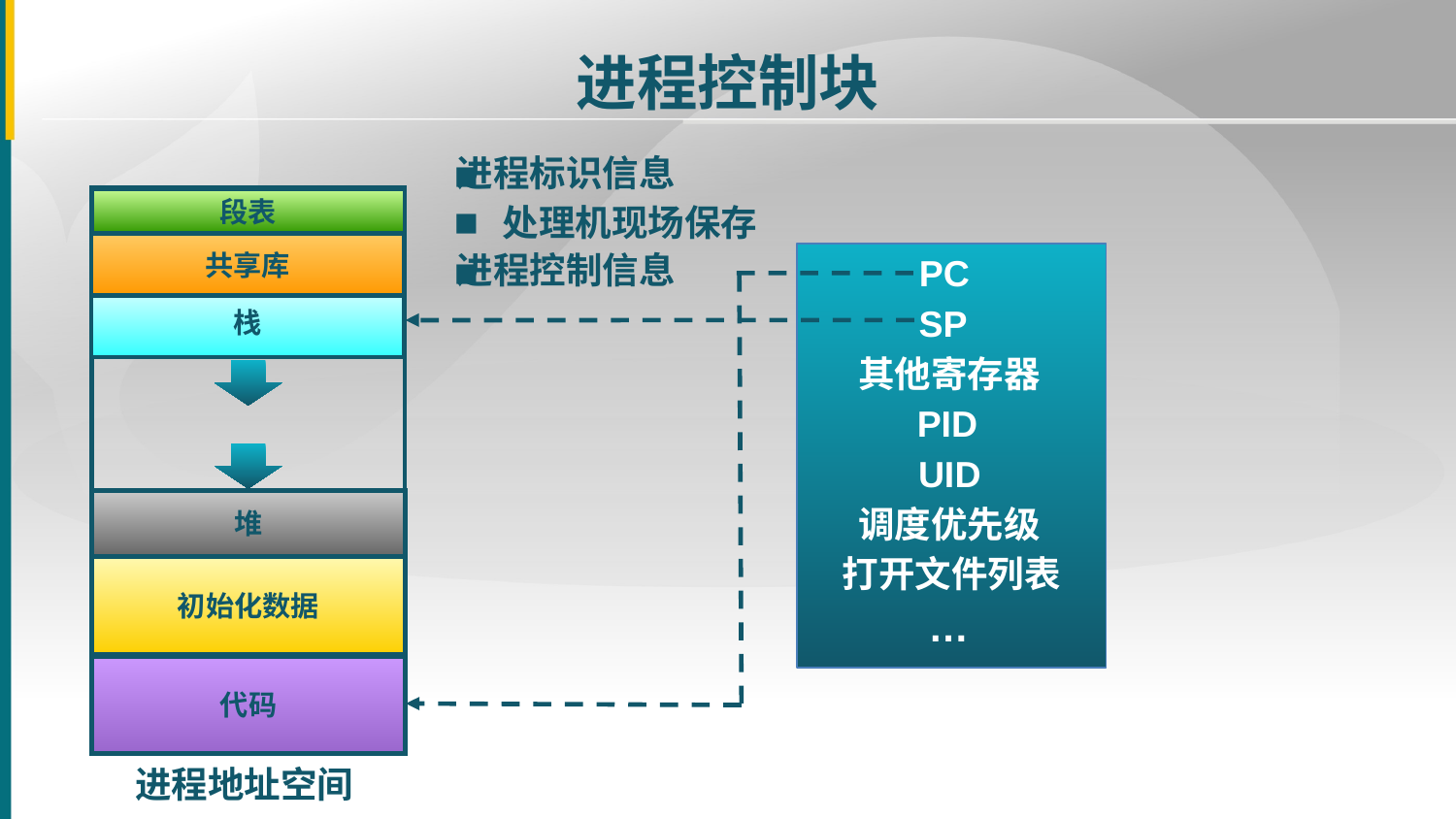

进程控制块
■
进程标识信息
■
处理机现场保存
■
进程控制信息
段表

共享库

栈

堆

初始化数据

代码
进程地址空间

PC
SP
其他寄存器
PID
UID
调度优先级
打开文件列表
…